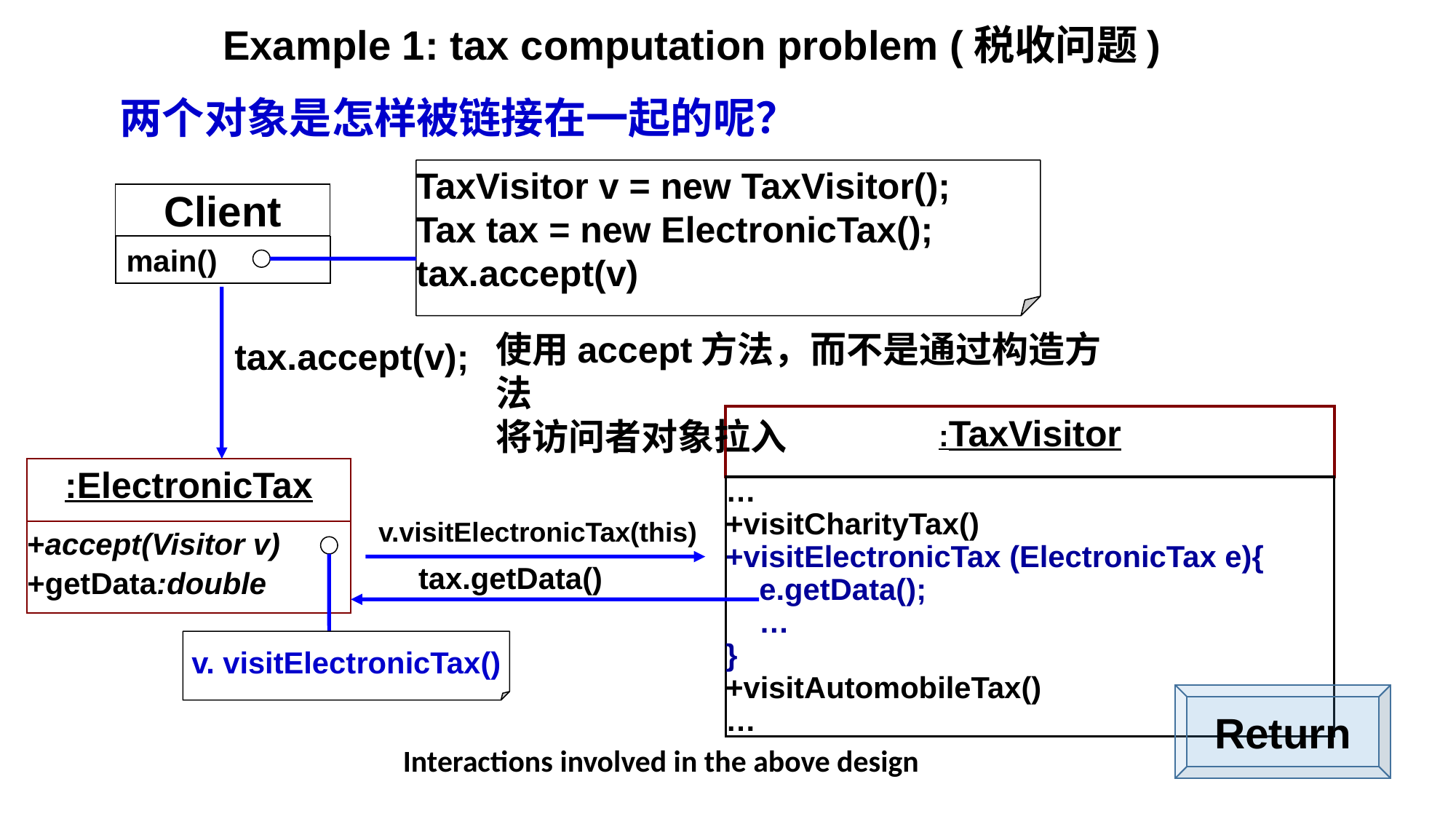

# Example 1: tax computation problem (税收问题)
两个对象是怎样被链接在一起的呢？
TaxVisitor v = new TaxVisitor();
Tax tax = new ElectronicTax();
tax.accept(v)
Client
main()

tax.accept(v);
使用accept方法，而不是通过构造方法
将访问者对象拉入
:TaxVisitor
…
+visitCharityTax()
+visitElectronicTax (ElectronicTax e){
    e.getData();
    …
}
+visitAutomobileTax()
…
:ElectronicTax
+accept(Visitor v)
+getData:double

v.visitElectronicTax(this)

v. visitElectronicTax()
tax.getData()

Return
Interactions involved in the above design